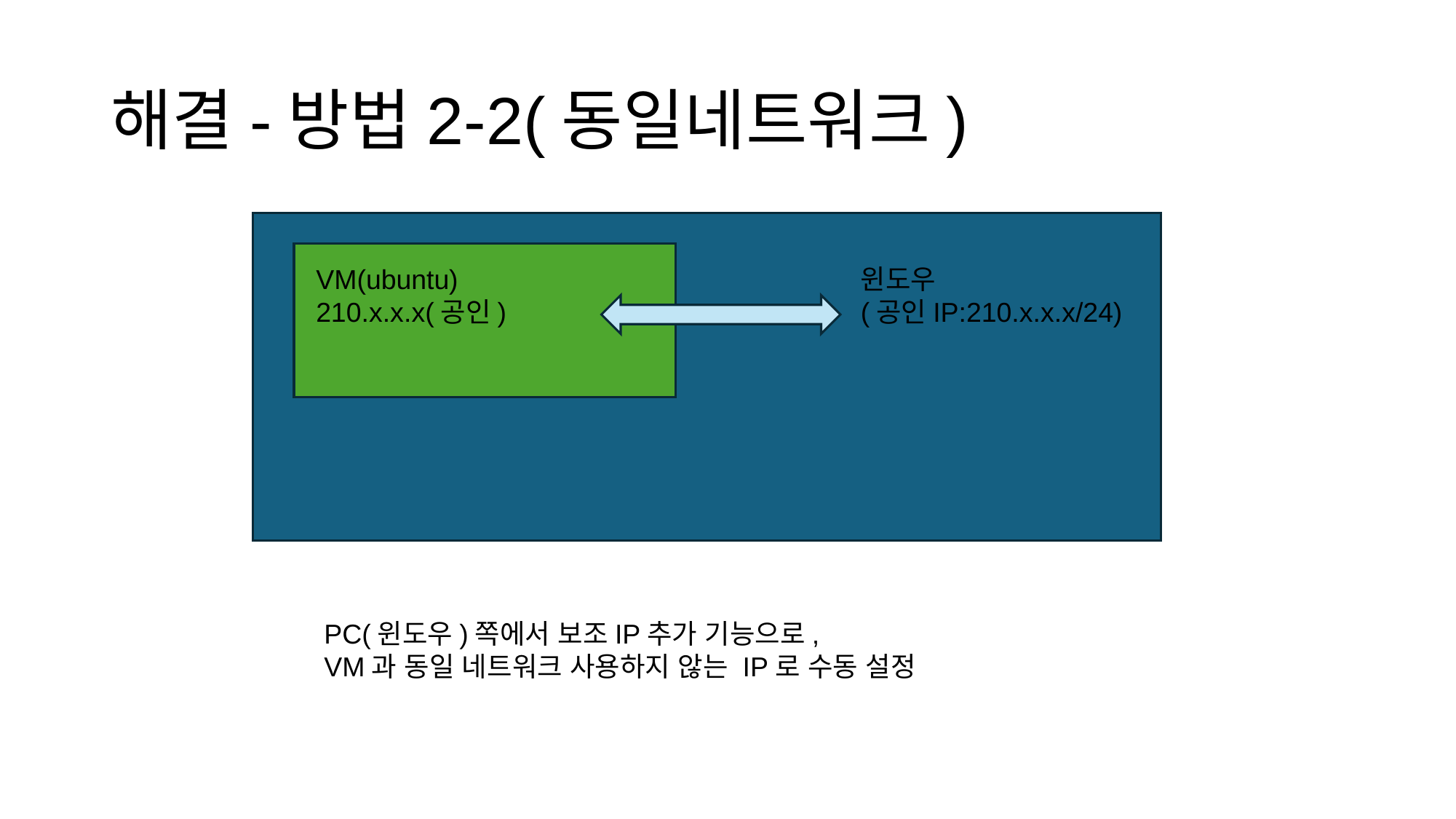

# 해결-방법2-2(동일네트워크)

VM(ubuntu)
210.x.x.x(공인)
윈도우
(공인IP:210.x.x.x/24)

PC(윈도우)쪽에서 보조IP추가 기능으로,
VM과 동일 네트워크 사용하지 않는 IP로 수동 설정